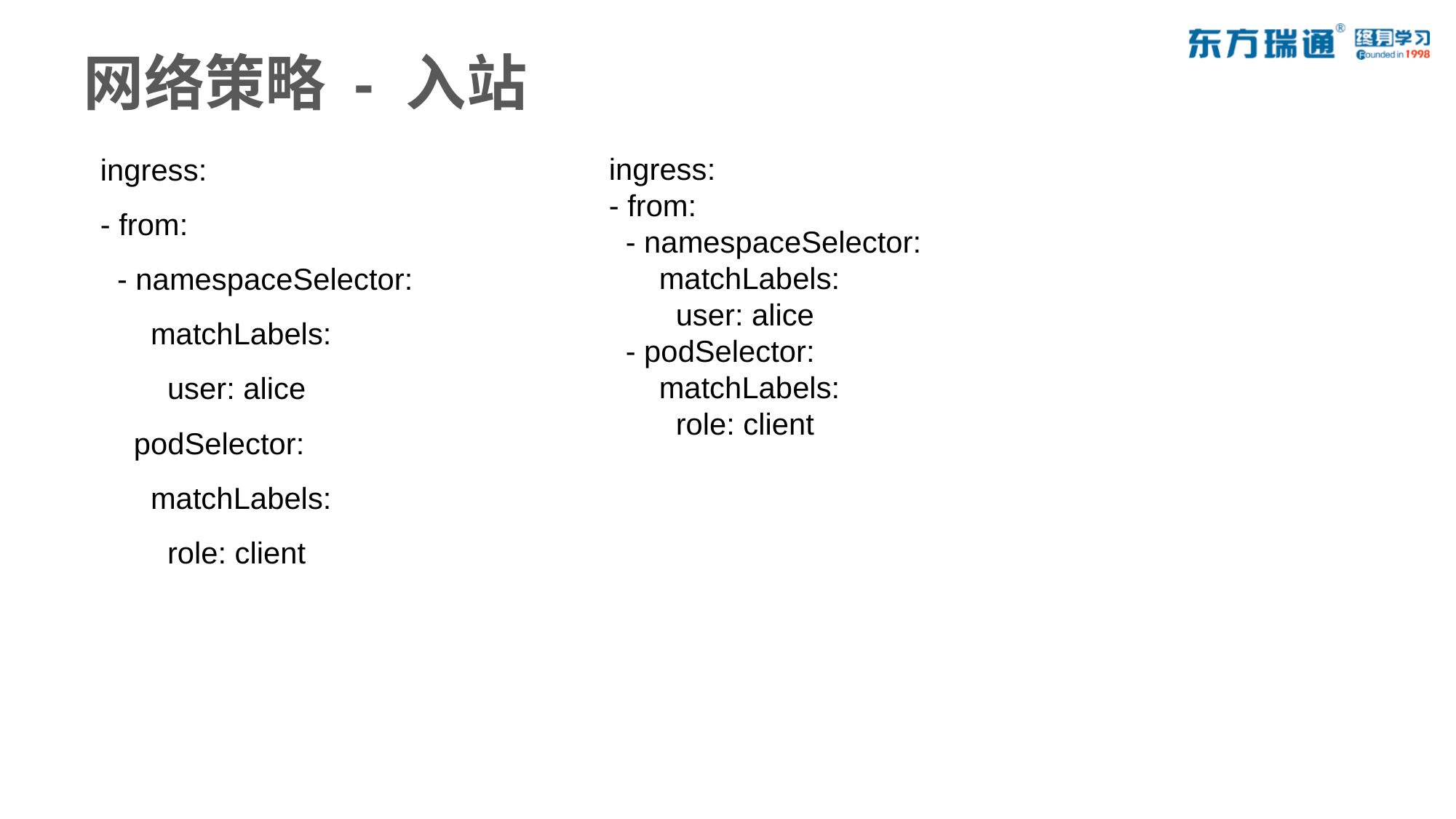

# 网络策略 - 入站
  ingress:
  - from:
    - namespaceSelector:
        matchLabels:
          user: alice
    - podSelector:
        matchLabels:
          role: client
  ingress:
  - from:
    - namespaceSelector:
        matchLabels:
          user: alice
      podSelector:
        matchLabels:
          role: client